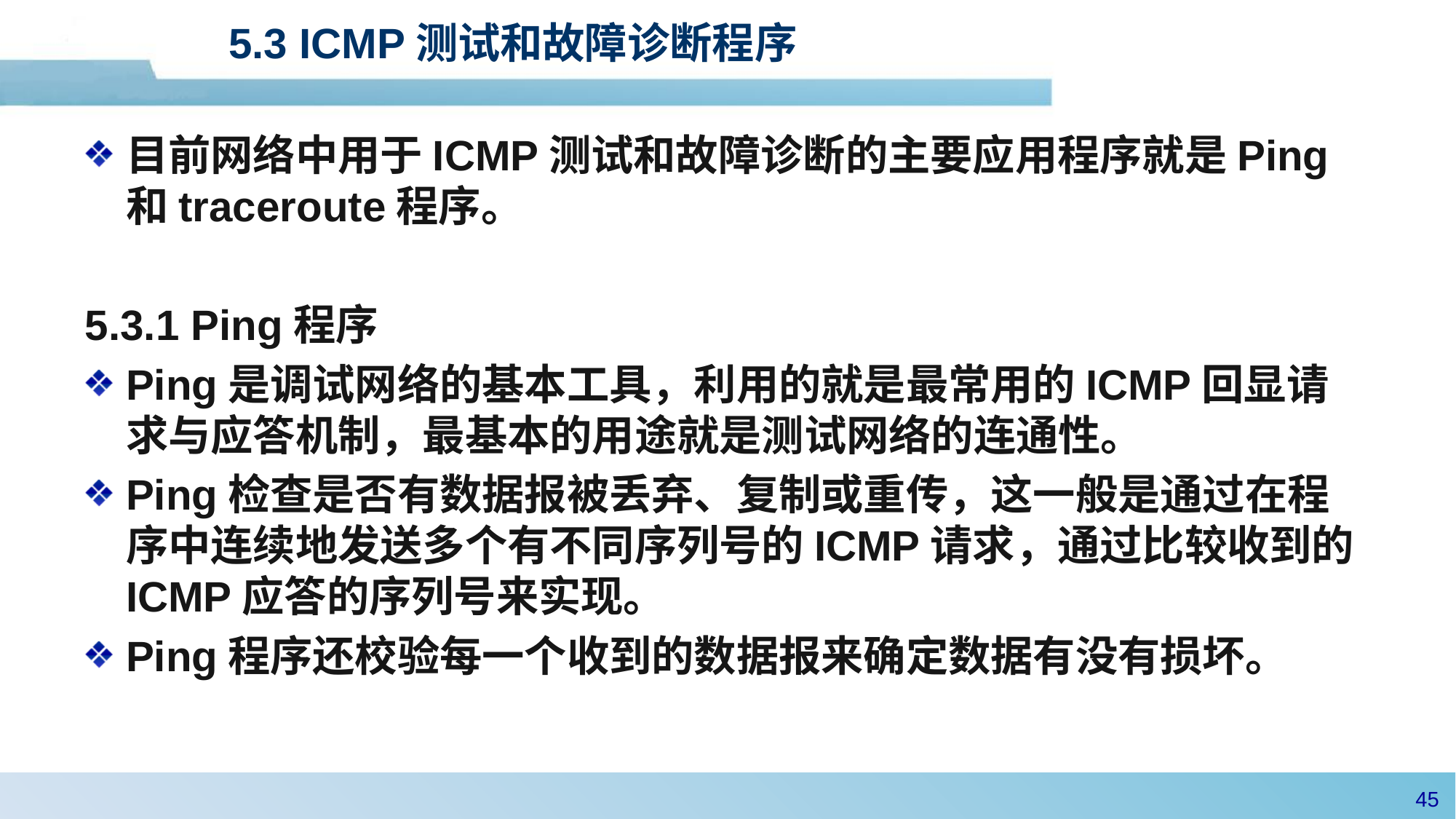

# 5.3 ICMP测试和故障诊断程序
目前网络中用于ICMP测试和故障诊断的主要应用程序就是Ping和traceroute程序。

5.3.1 Ping程序
Ping是调试网络的基本工具，利用的就是最常用的ICMP回显请求与应答机制，最基本的用途就是测试网络的连通性。
Ping检查是否有数据报被丢弃、复制或重传，这一般是通过在程序中连续地发送多个有不同序列号的ICMP请求，通过比较收到的ICMP应答的序列号来实现。
Ping程序还校验每一个收到的数据报来确定数据有没有损坏。
45